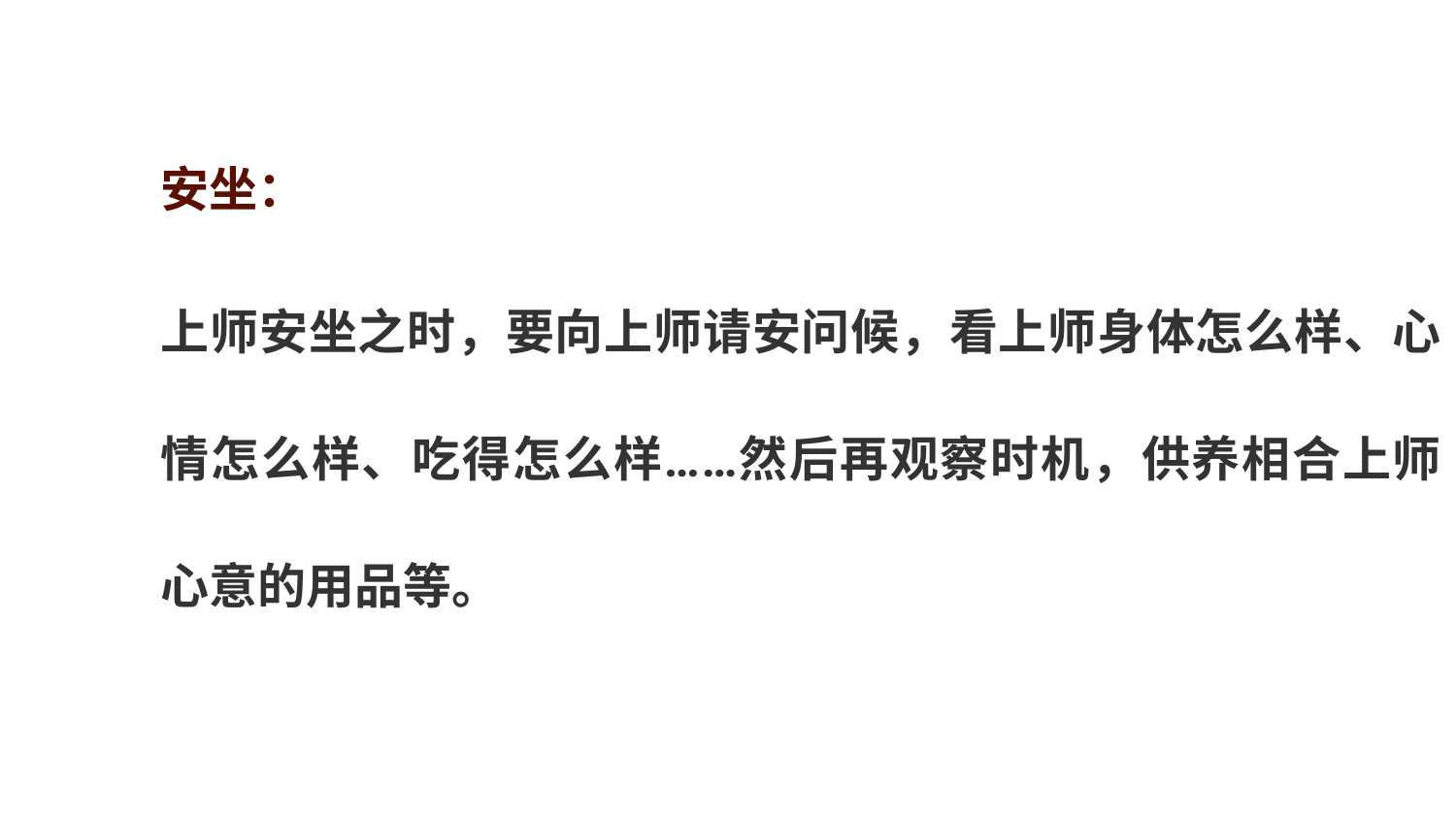

安坐：
上师安坐之时，要向上师请安问候，看上师身体怎么样、心情怎么样、吃得怎么样……然后再观察时机，供养相合上师心意的用品等。